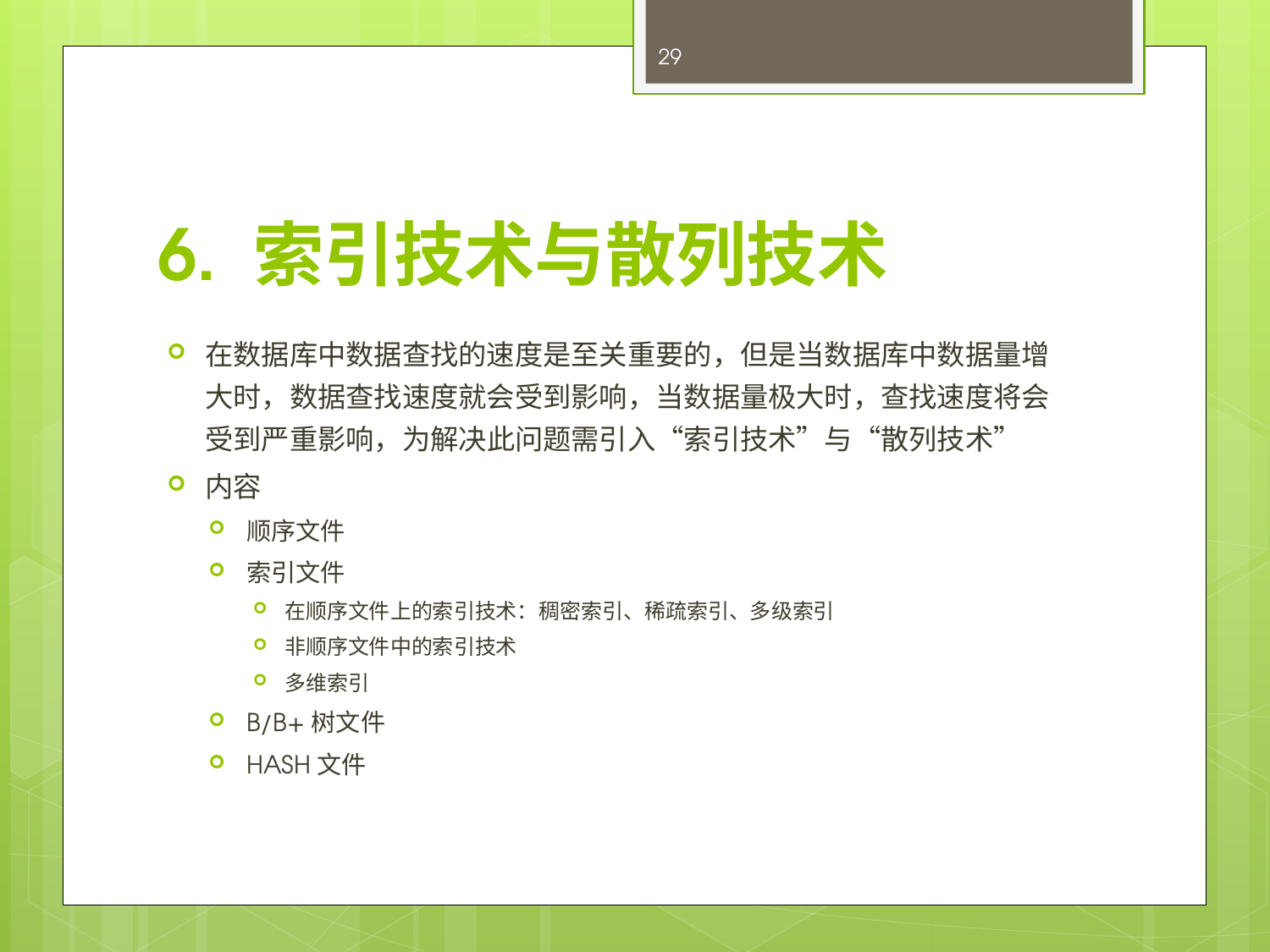

29
# 6. 索引技术与散列技术
在数据库中数据查找的速度是至关重要的，但是当数据库中数据量增大时，数据查找速度就会受到影响，当数据量极大时，查找速度将会受到严重影响，为解决此问题需引入“索引技术”与“散列技术”
内容
顺序文件
索引文件
在顺序文件上的索引技术：稠密索引、稀疏索引、多级索引
非顺序文件中的索引技术
多维索引
B/B+树文件
HASH文件